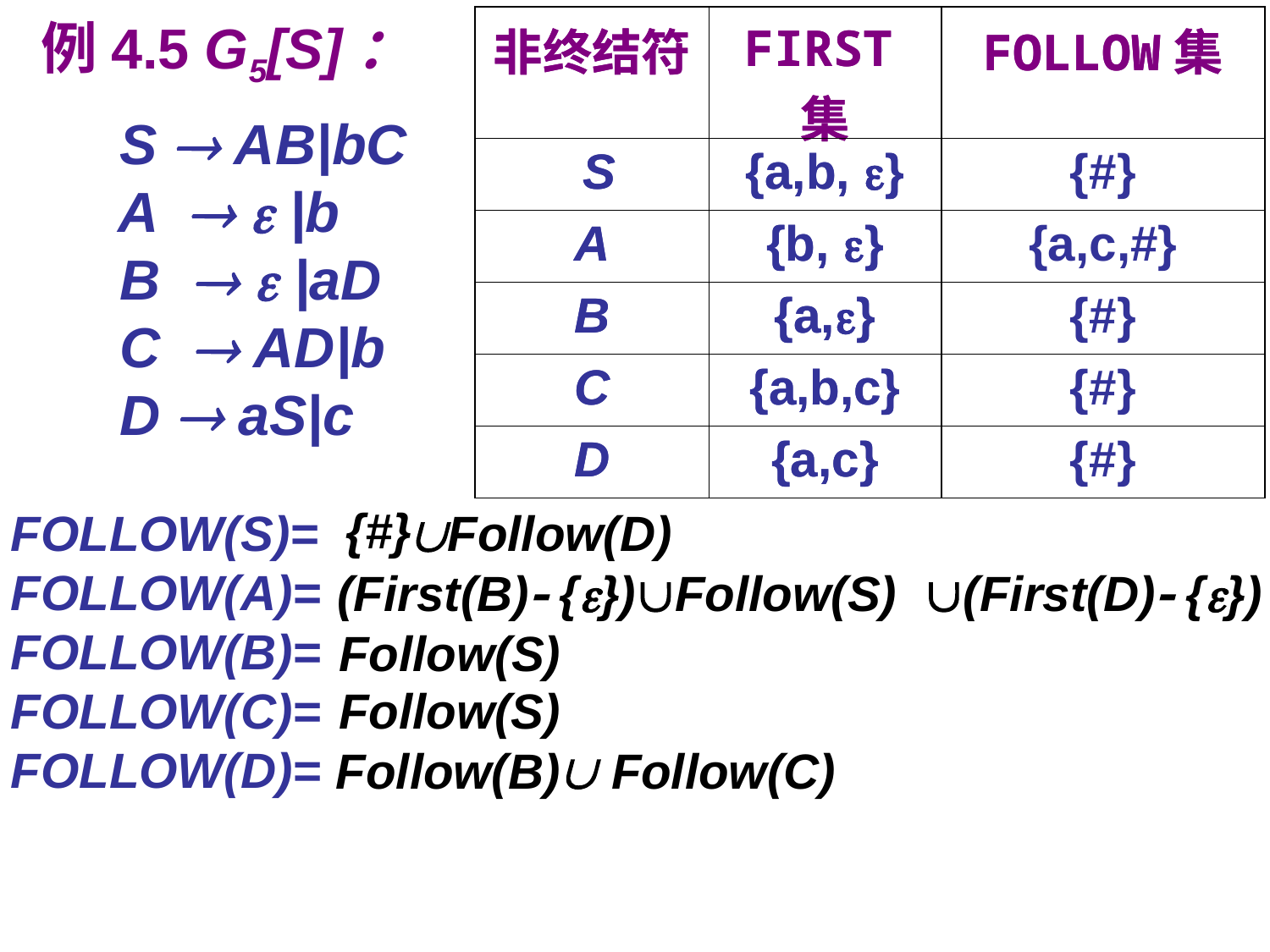

例4.5 G5[S]：

           S → AB|bC	         	 A  → ε |b
	 B  → ε |aD
	 C  → AD|b
	 D → aS|c
| 非终结符 | FIRST集 | FOLLOW集 |
| --- | --- | --- |
| S | {a,b, ε} |  |
| A | {b, ε} |  |
| B | {a,ε} |  |
| C | {a,b,c} |  |
| D | {a,c} |  |
| 非终结符 | FIRST集 | FOLLOW集 |
| --- | --- | --- |
| S | {a,b, ε} | {#} |
| A | {b, ε} | {a,c,#} |
| B | {a,ε} | {#} |
| C | {a,b,c} | {#} |
| D | {a,c} | {#} |
{#}
FOLLOW(S)=
FOLLOW(A)=
FOLLOW(B)=
FOLLOW(C)=
FOLLOW(D)=
∪Follow(D)
(First(B)− {ε})∪Follow(S)
∪(First(D)− {ε})
Follow(S)
Follow(S)
Follow(B)
∪ Follow(C)